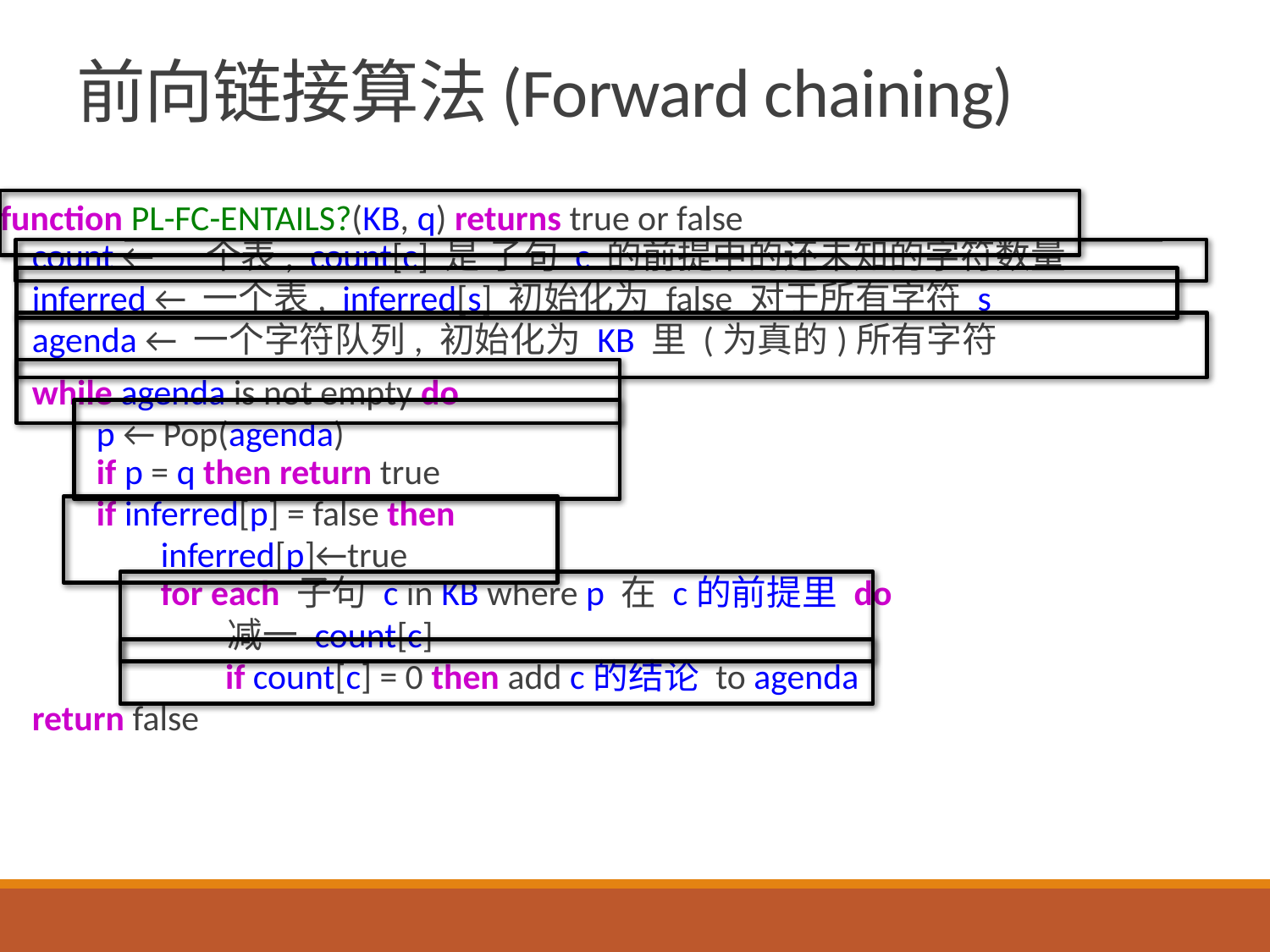

# 前向链接算法(Forward chaining)

function PL-FC-ENTAILS?(KB, q) returns true or false
    count ← 一个表,  count[c] 是 子句 c 的前提中的还未知的字符数量
    inferred ← 一个表,  inferred[s] 初始化为 false 对于所有字符 s
    agenda ← 一个字符队列, 初始化为 KB 里 (为真的)所有字符
    while agenda is not empty do
            p ← Pop(agenda)
            if p = q then return true
            if inferred[p] = false then
                    inferred[p]←true
                    for each 子句 c in KB where p 在 c的前提里 do
                            减一 count[c]
                            if count[c] = 0 then add c的结论 to agenda
    return false